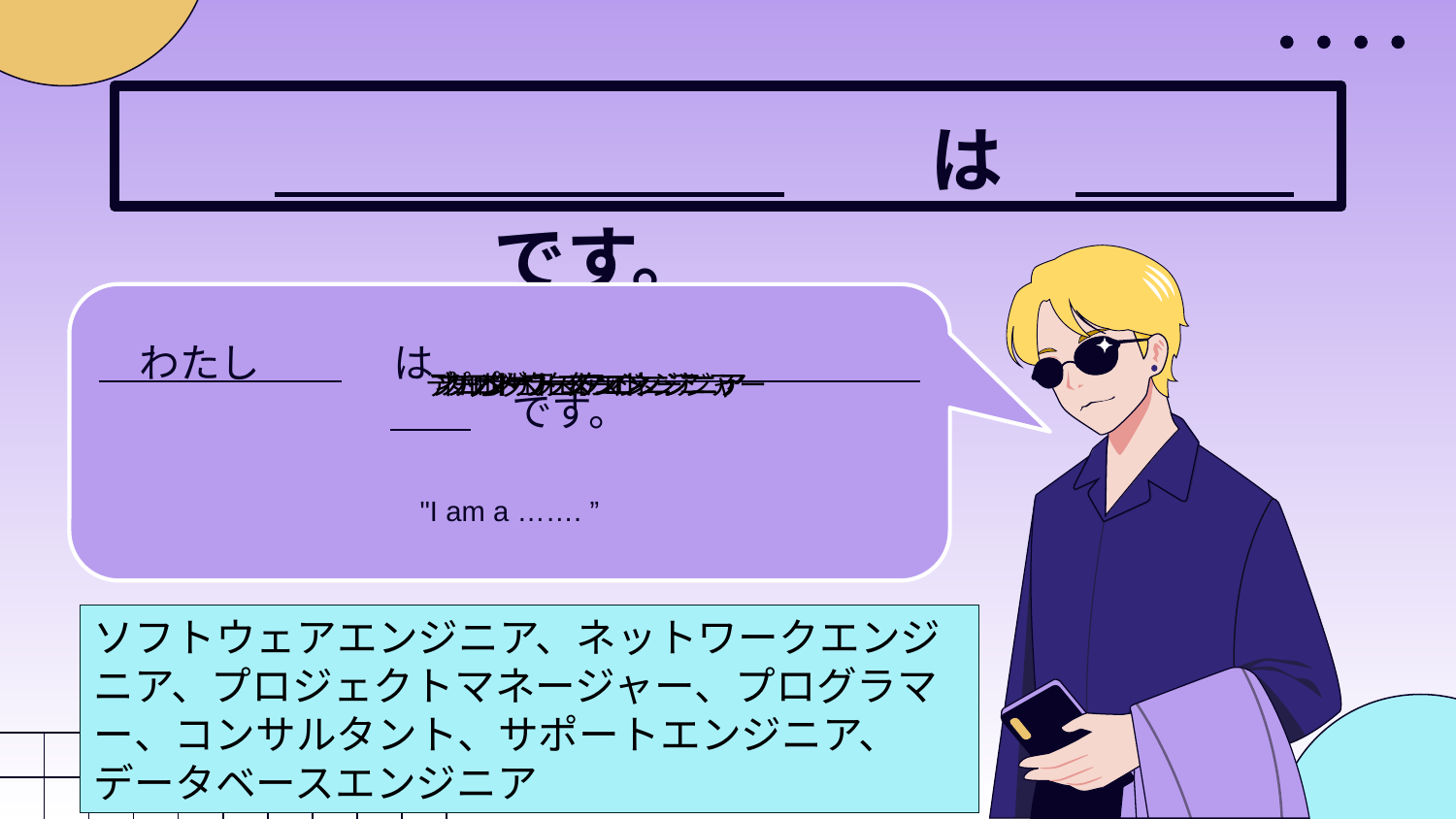

# は　　　　　　　　　です。

　わたし　　 　は　　　　　　　　　　　　　　　です。

"I am a ……. ”
データベースエンジニア
プロジェクトマネージャー
ネットワークエンジニア
ソフトウェアエンジニア
プログラマー
サポートエンジニア
コンサルタント
ソフトウェアエンジニア、ネットワークエンジニア、プロジェクトマネージャー、プログラマー、コンサルタント、サポートエンジニア、
データベースエンジニア